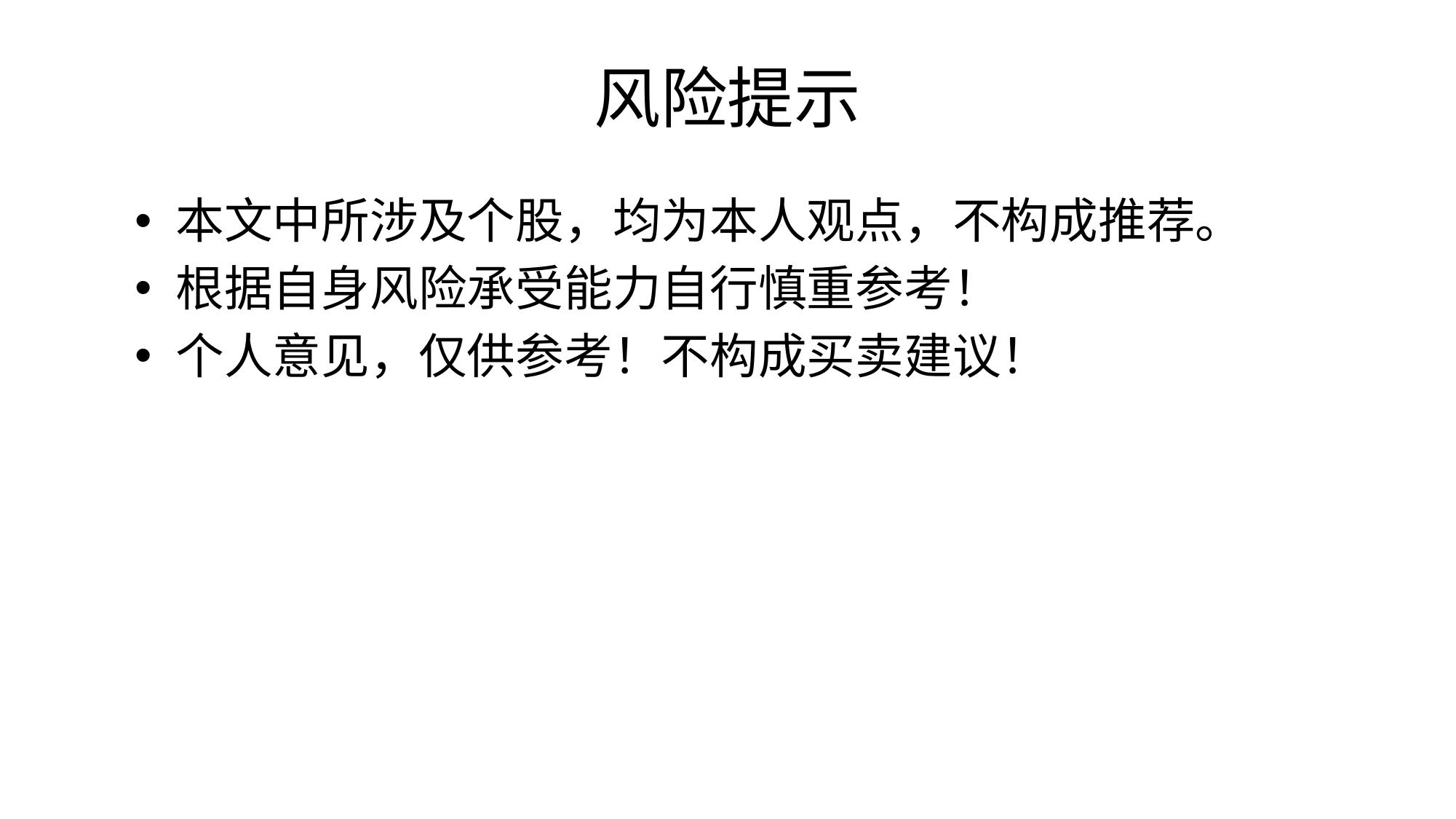

# 风险提示
本文中所涉及个股，均为本人观点，不构成推荐。
根据自身风险承受能力自行慎重参考！
个人意见，仅供参考！不构成买卖建议！